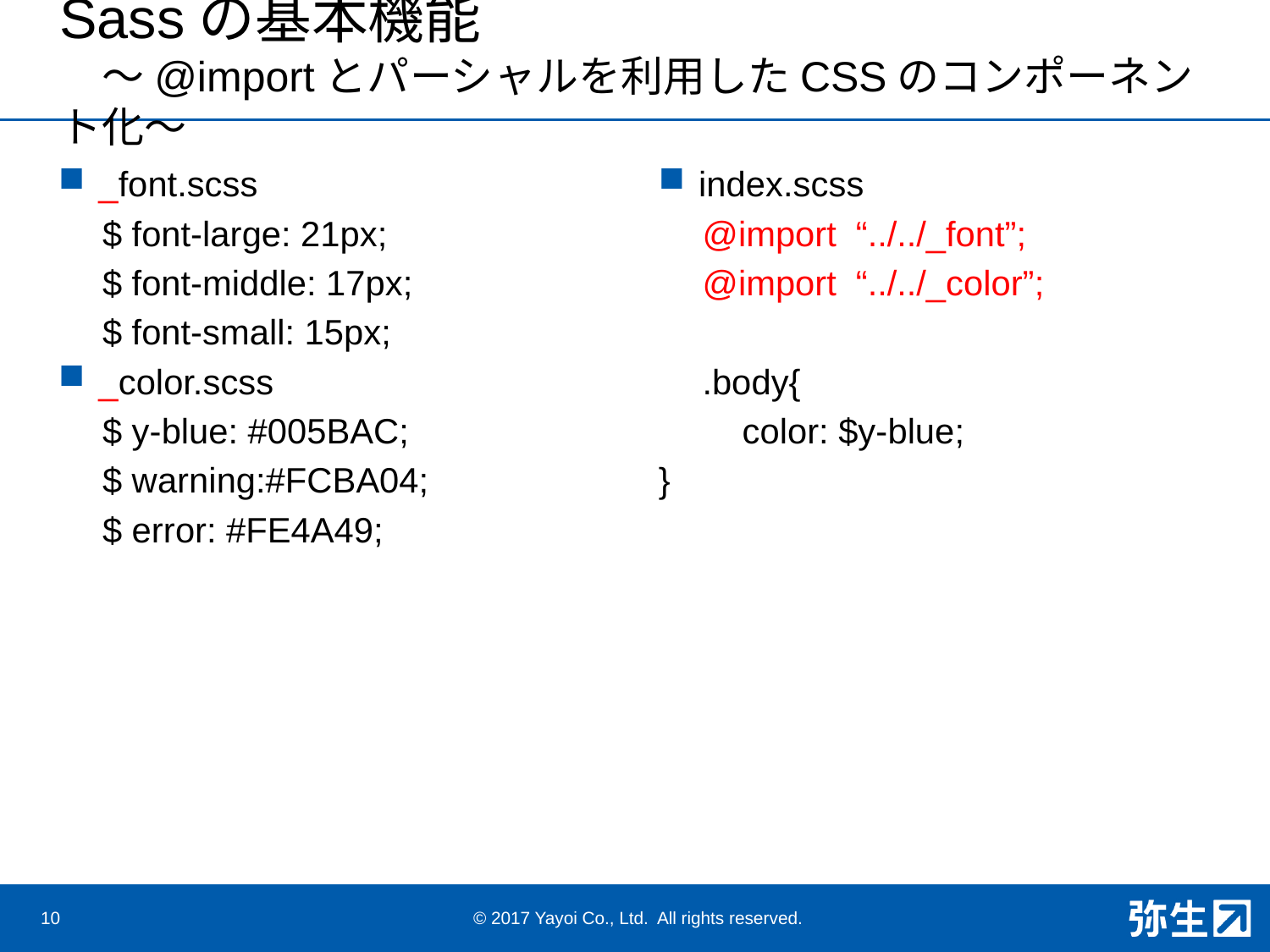

# Sassの基本機能 　～@importとパーシャルを利用したCSSのコンポーネント化～
_font.scss
　$ font-large: 21px;
　$ font-middle: 17px;
　$ font-small: 15px;
_color.scss
　$ y-blue: #005BAC;
　$ warning:#FCBA04;
　$ error: #FE4A49;
index.scss
　@import  “../../_font”;
　@import  “../../_color”;

　.body{
    　color: $y-blue;
}

10
© 2017 Yayoi Co., Ltd.  All rights reserved.